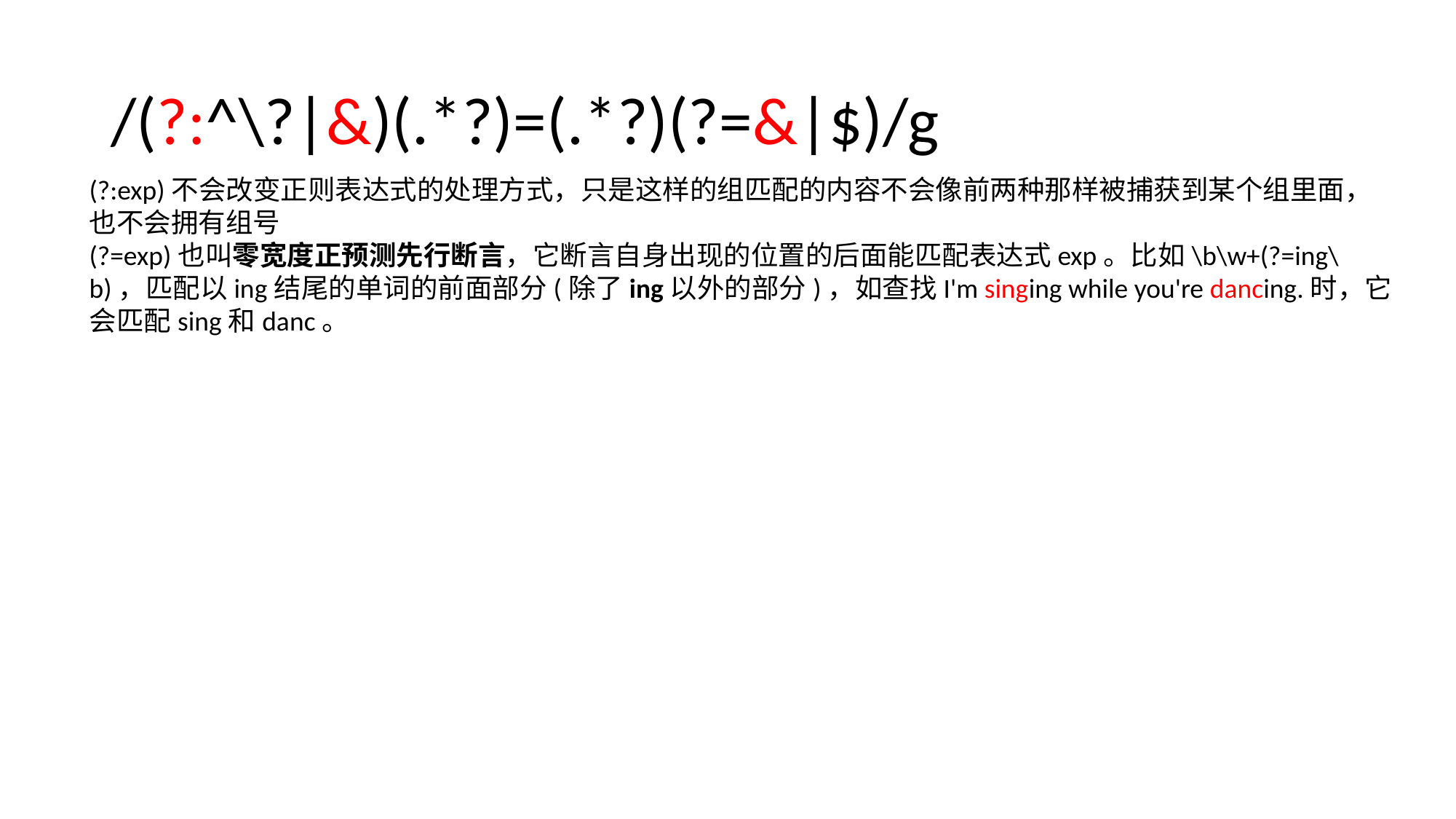

# /(?:^\?|&)(.*?)=(.*?)(?=&|$)/g
(?:exp)不会改变正则表达式的处理方式，只是这样的组匹配的内容不会像前两种那样被捕获到某个组里面，也不会拥有组号
(?=exp)也叫零宽度正预测先行断言，它断言自身出现的位置的后面能匹配表达式exp。比如\b\w+(?=ing\b)，匹配以ing结尾的单词的前面部分(除了ing以外的部分)，如查找I'm singing while you're dancing.时，它会匹配sing和danc。